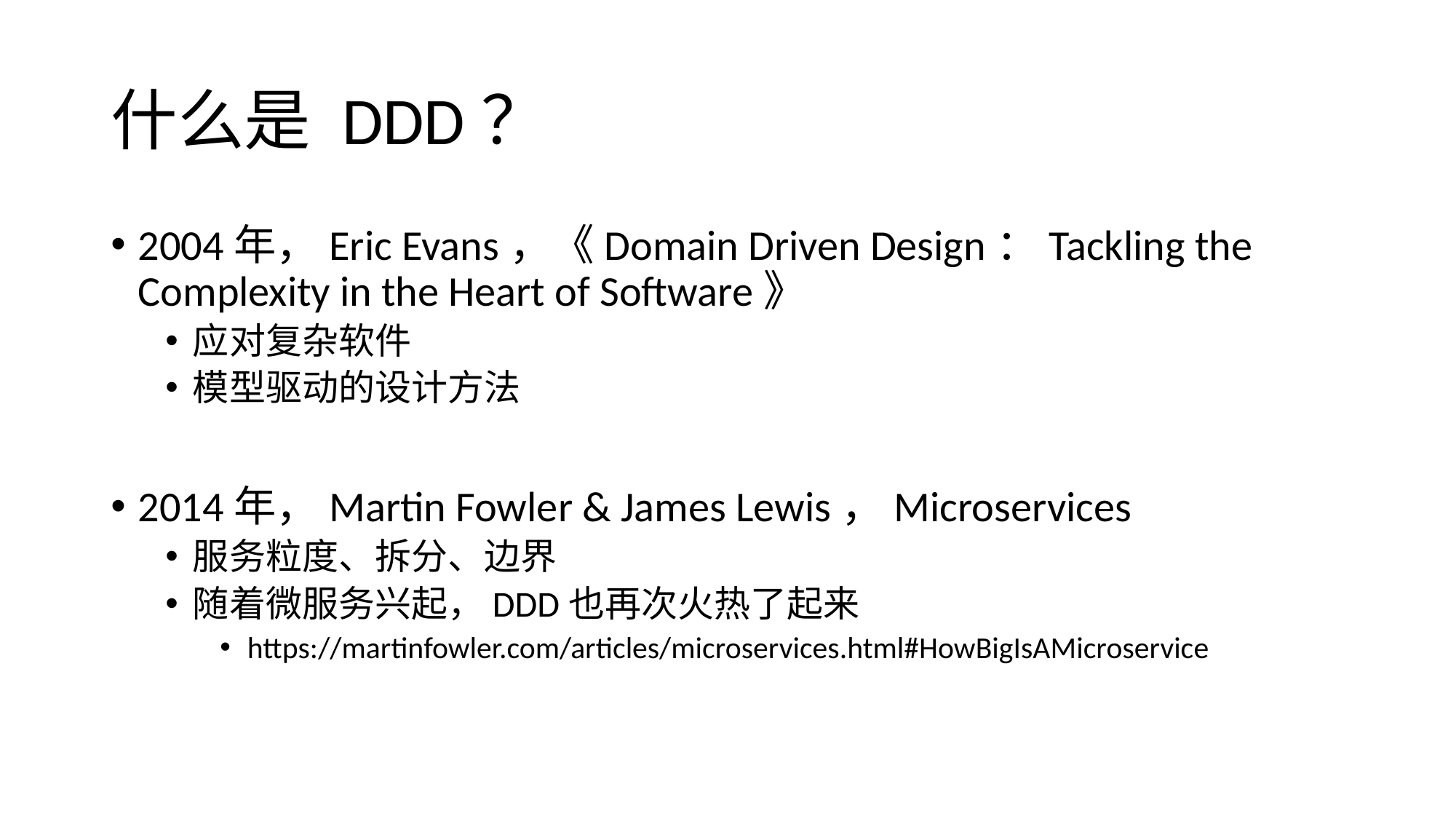

# 什么是 DDD？
2004年，Eric Evans，《Domain Driven Design：Tackling the Complexity in the Heart of Software》
应对复杂软件
模型驱动的设计方法

2014年，Martin Fowler & James Lewis，Microservices
服务粒度、拆分、边界
随着微服务兴起，DDD也再次火热了起来
https://martinfowler.com/articles/microservices.html#HowBigIsAMicroservice